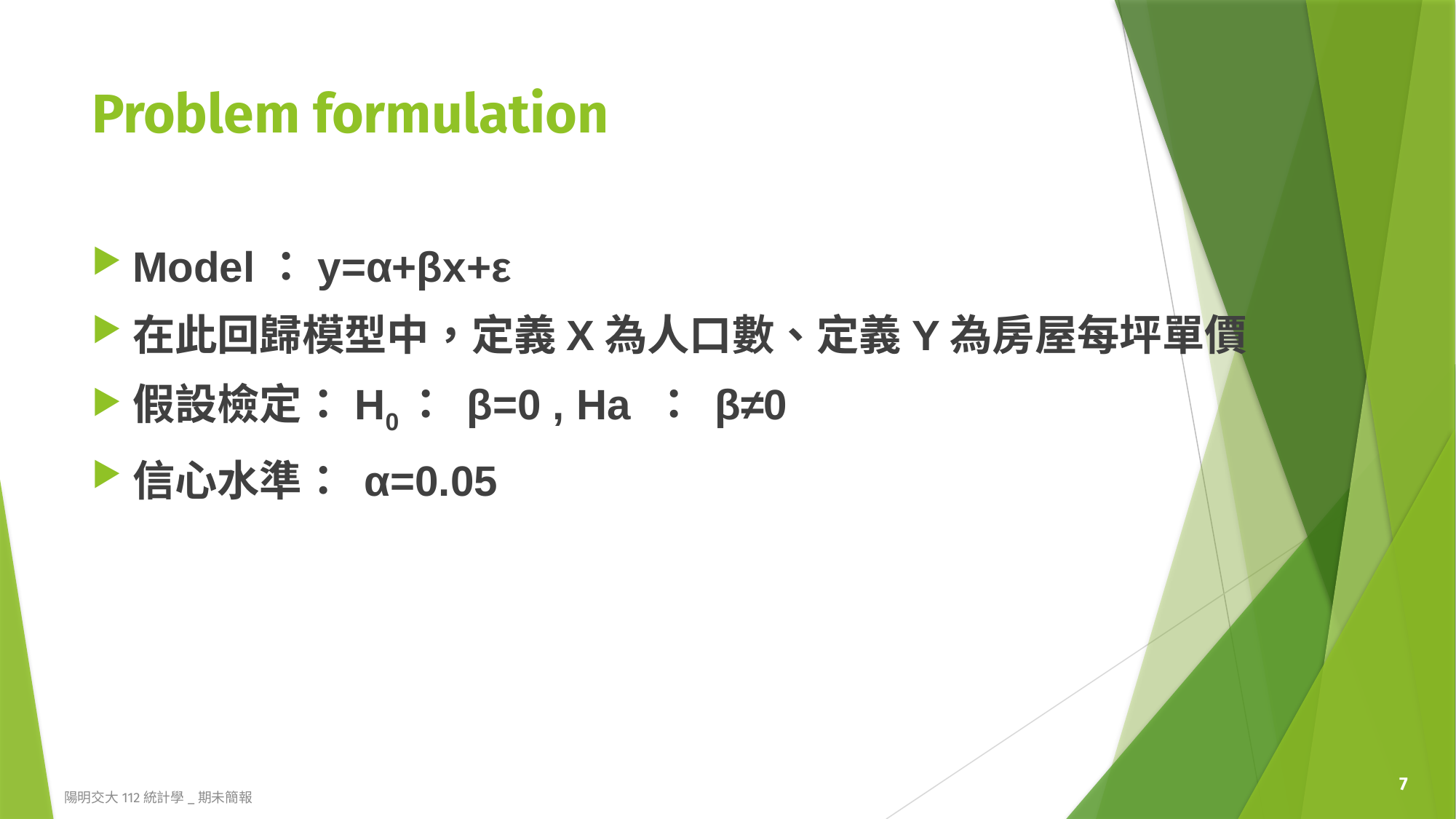

# Problem formulation
Model：y=α+βx+ε
在此回歸模型中，定義X為人口數、定義Y為房屋每坪單價
假設檢定：H0： β=0 , Ha ： β≠0
信心水準： α=0.05

7
陽明交大112統計學_期未簡報